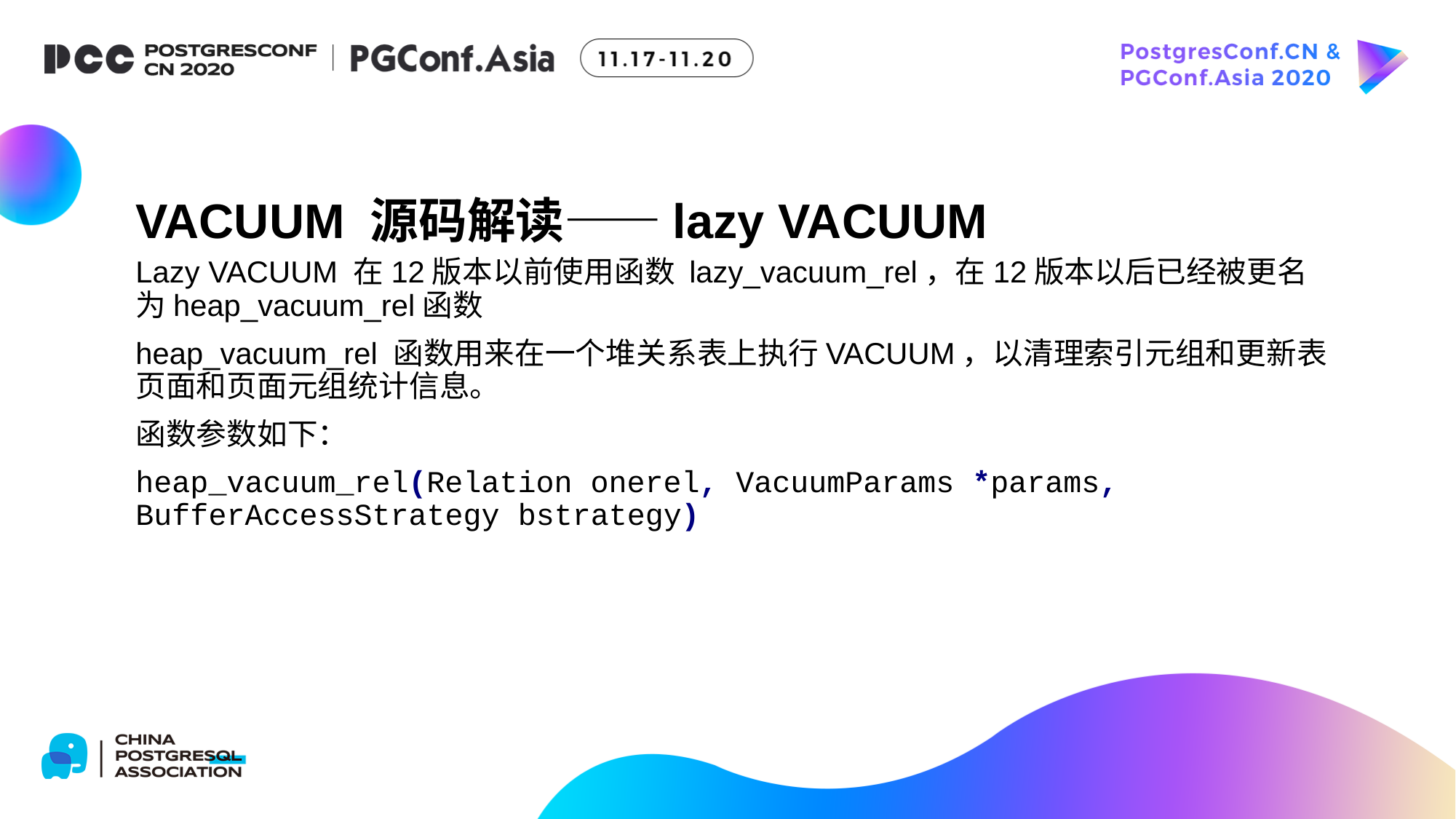

VACUUM 源码解读——lazy VACUUM
Lazy VACUUM 在12版本以前使用函数 lazy_vacuum_rel，在12版本以后已经被更名为heap_vacuum_rel函数
heap_vacuum_rel 函数用来在一个堆关系表上执行VACUUM，以清理索引元组和更新表页面和页面元组统计信息。
函数参数如下：
heap_vacuum_rel(Relation onerel, VacuumParams *params, BufferAccessStrategy bstrategy)